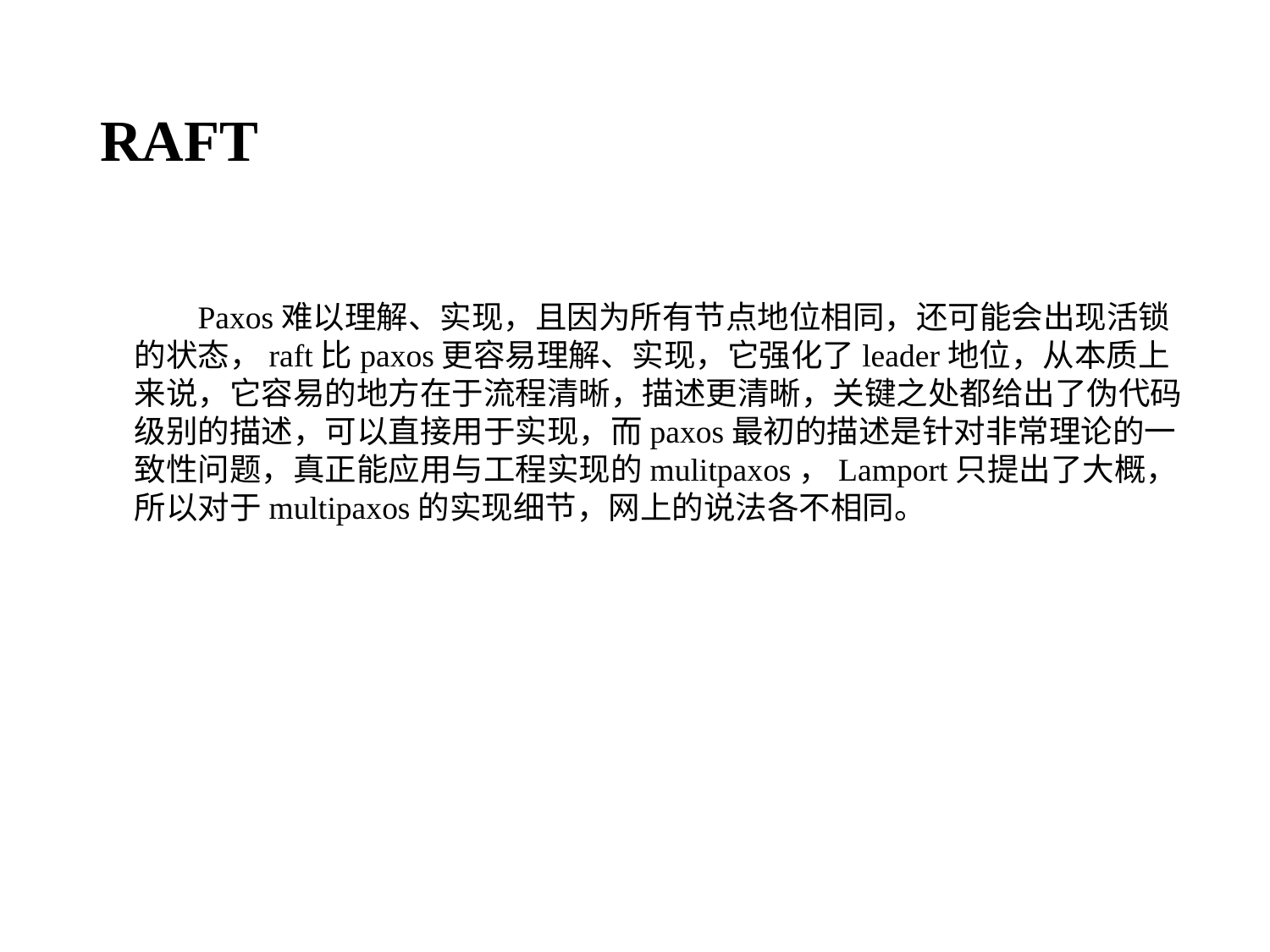

# RAFT
Paxos难以理解、实现，且因为所有节点地位相同，还可能会出现活锁的状态，raft比paxos更容易理解、实现，它强化了leader地位，从本质上来说，它容易的地方在于流程清晰，描述更清晰，关键之处都给出了伪代码级别的描述，可以直接用于实现，而paxos最初的描述是针对非常理论的一致性问题，真正能应用与工程实现的mulitpaxos，Lamport只提出了大概，所以对于multipaxos的实现细节，网上的说法各不相同。